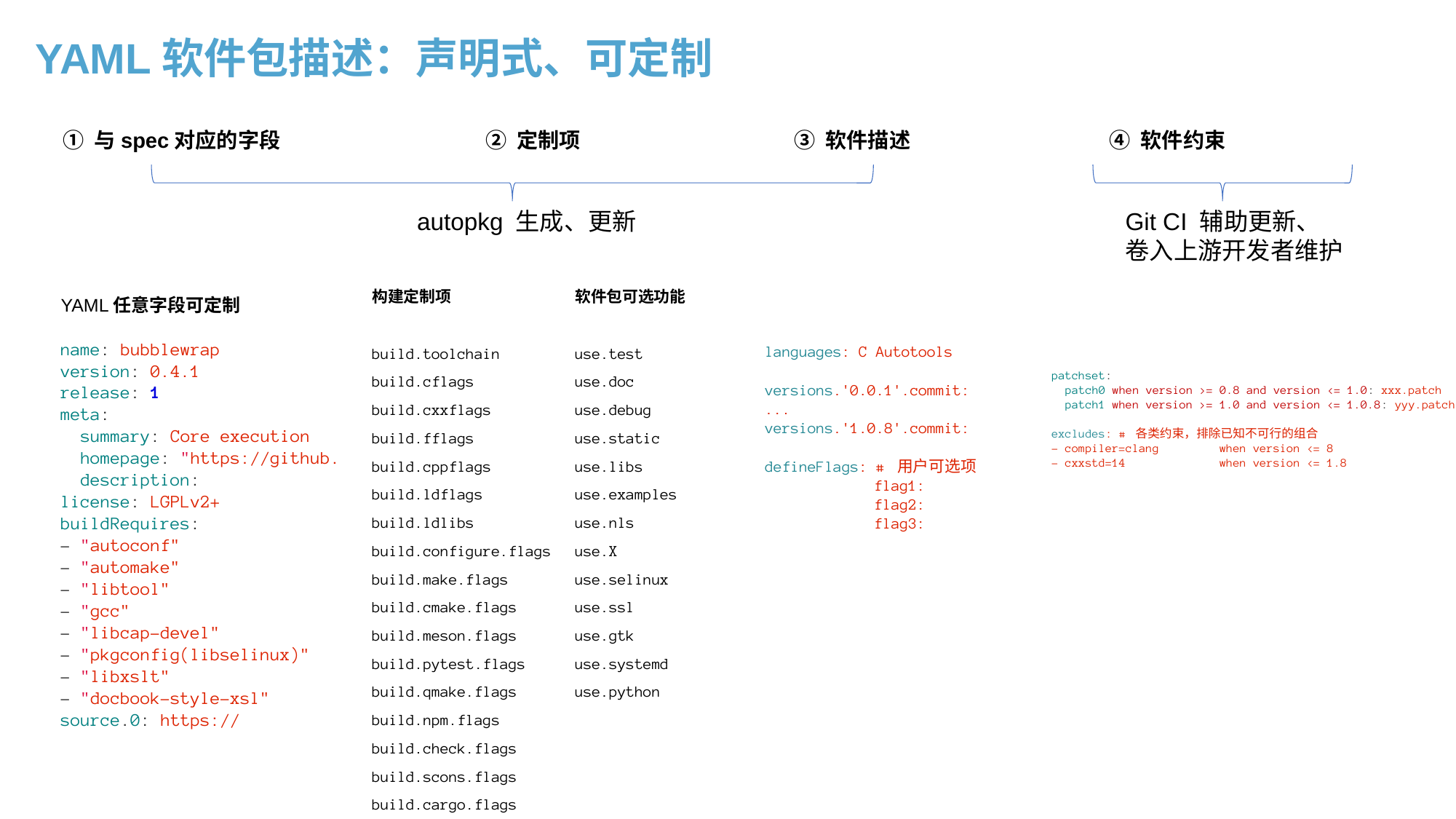

# YAML软件包描述：声明式、可定制

① 与spec对应的字段
② 定制项
③ 软件描述
④ 软件约束
autopkg 生成、更新
Git CI 辅助更新、
卷入上游开发者维护
YAML任意字段可定制

name: bubblewrap
version: 0.4.1
release: 1
meta:
  summary: Core execution
  homepage: "https://github.
  description:
license: LGPLv2+
buildRequires:
- "autoconf"
- "automake"
- "libtool"
- "gcc"
- "libcap-devel"
- "pkgconfig(libselinux)"
- "libxslt"
- "docbook-style-xsl"
source.0: https://
构建定制项

build.toolchain
build.cflags
build.cxxflags
build.fflags
build.cppflags
build.ldflags
build.ldlibs
build.configure.flags
build.make.flags
build.cmake.flags
build.meson.flags
build.pytest.flags
build.qmake.flags
build.npm.flags
build.check.flags
build.scons.flags
build.cargo.flags
软件包可选功能

use.test
use.doc
use.debug
use.static
use.libs
use.examples
use.nls
use.X
use.selinux
use.ssl
use.gtk
use.systemd
use.python
languages: C Autotools

versions.'0.0.1'.commit:
...
versions.'1.0.8'.commit:

defineFlags: # 用户可选项
	flag1:
	flag2:
	flag3:
patchset:
  patch0 when version >= 0.8 and version <= 1.0: xxx.patch
  patch1 when version >= 1.0 and version <= 1.0.8: yyy.patch

excludes: # 各类约束，排除已知不可行的组合
- compiler=clang         when version <= 8
- cxxstd=14              when version <= 1.8